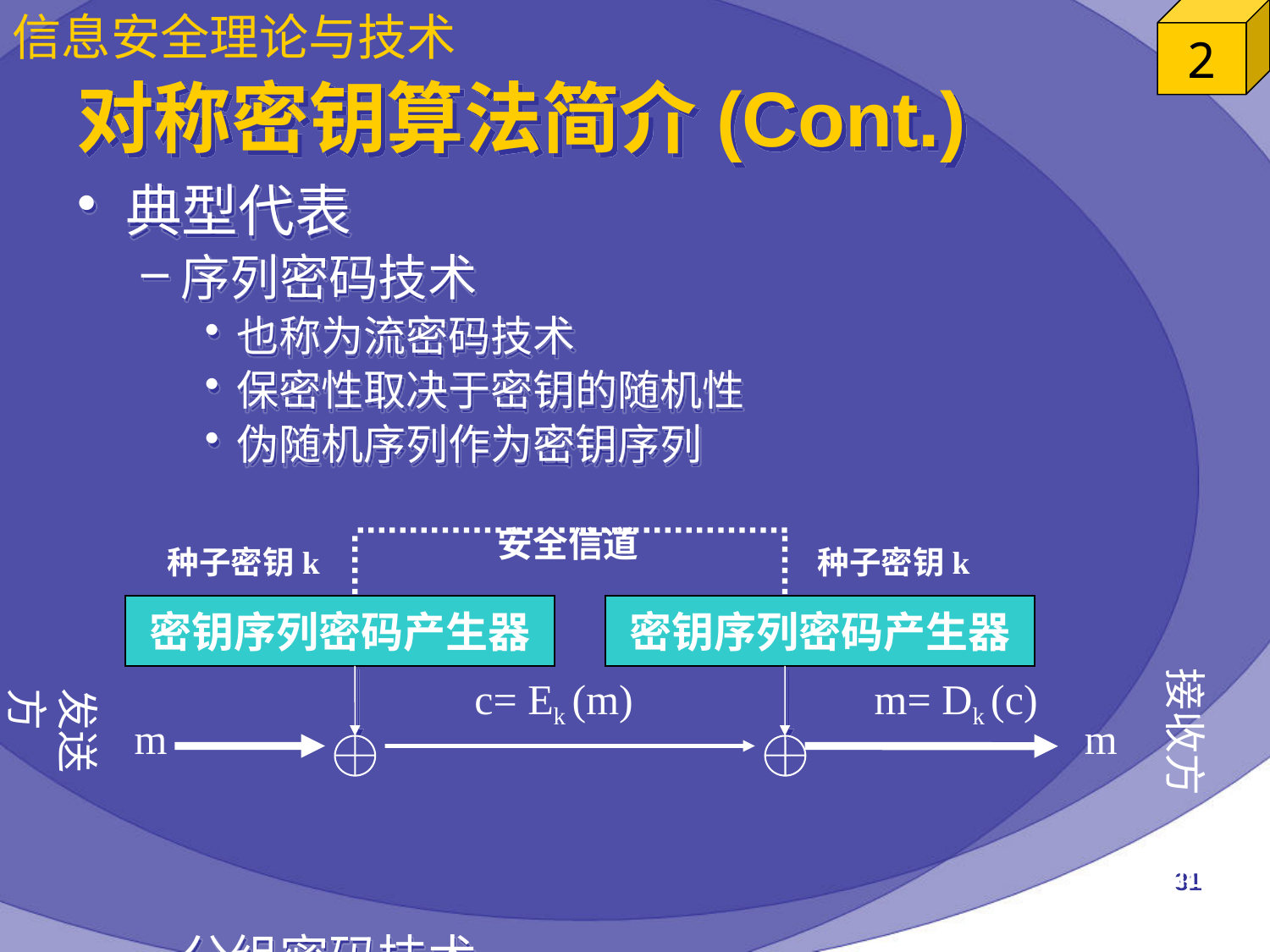

# 对称密钥算法简介(Cont.)
典型代表
序列密码技术
也称为流密码技术
保密性取决于密钥的随机性
伪随机序列作为密钥序列

分组密码技术
安全信道

种子密钥k

密钥序列密码产生器
接收方
c= Ek (m)
m= Dk (c)
发送方
m
m

种子密钥k
密钥序列密码产生器

31